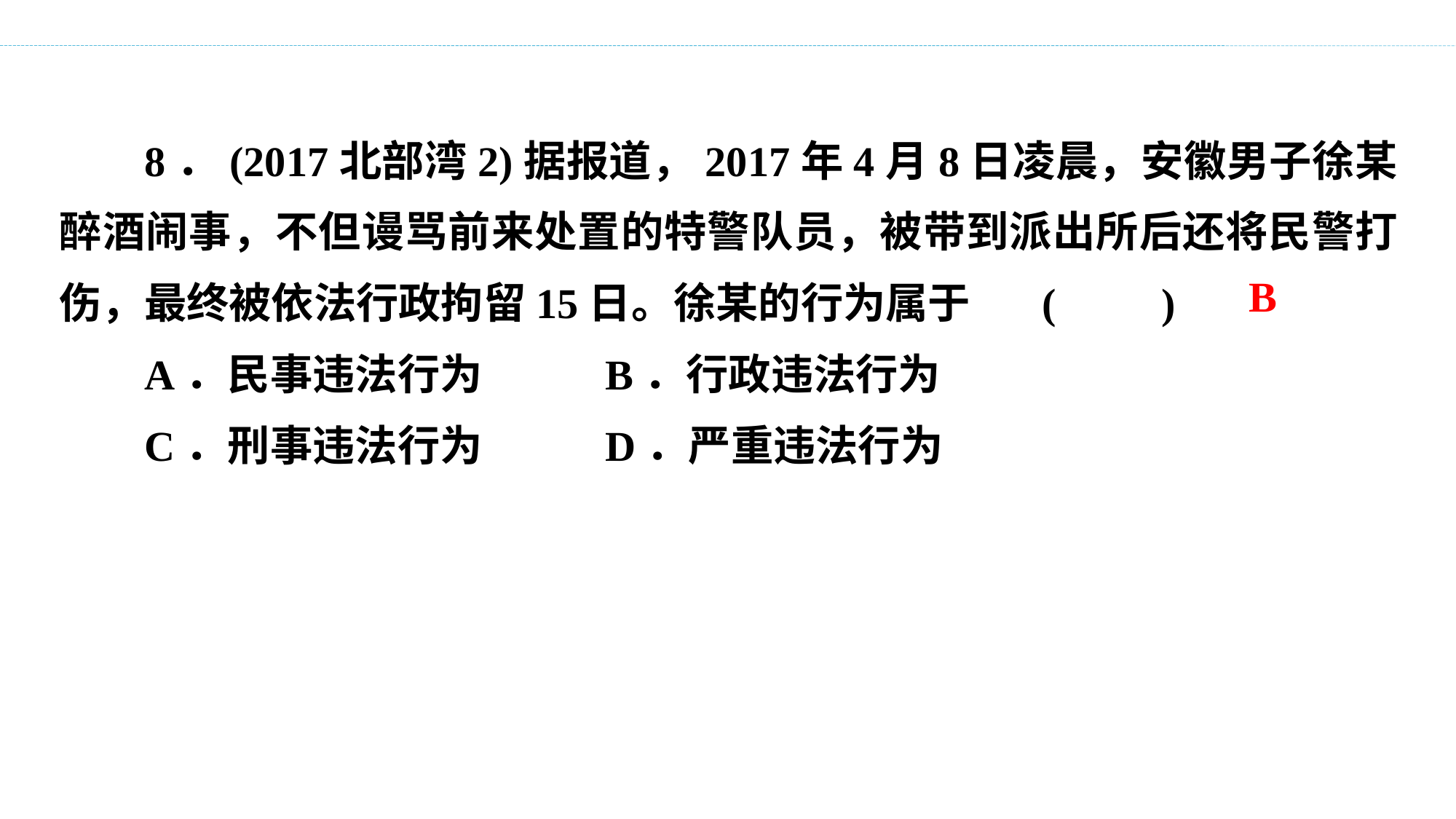

8．(2017北部湾2)据报道，2017年4月8日凌晨，安徽男子徐某醉酒闹事，不但谩骂前来处置的特警队员，被带到派出所后还将民警打伤，最终被依法行政拘留15日。徐某的行为属于	(　　)
A．民事违法行为　　	B．行政违法行为
C．刑事违法行为　　	D．严重违法行为
B